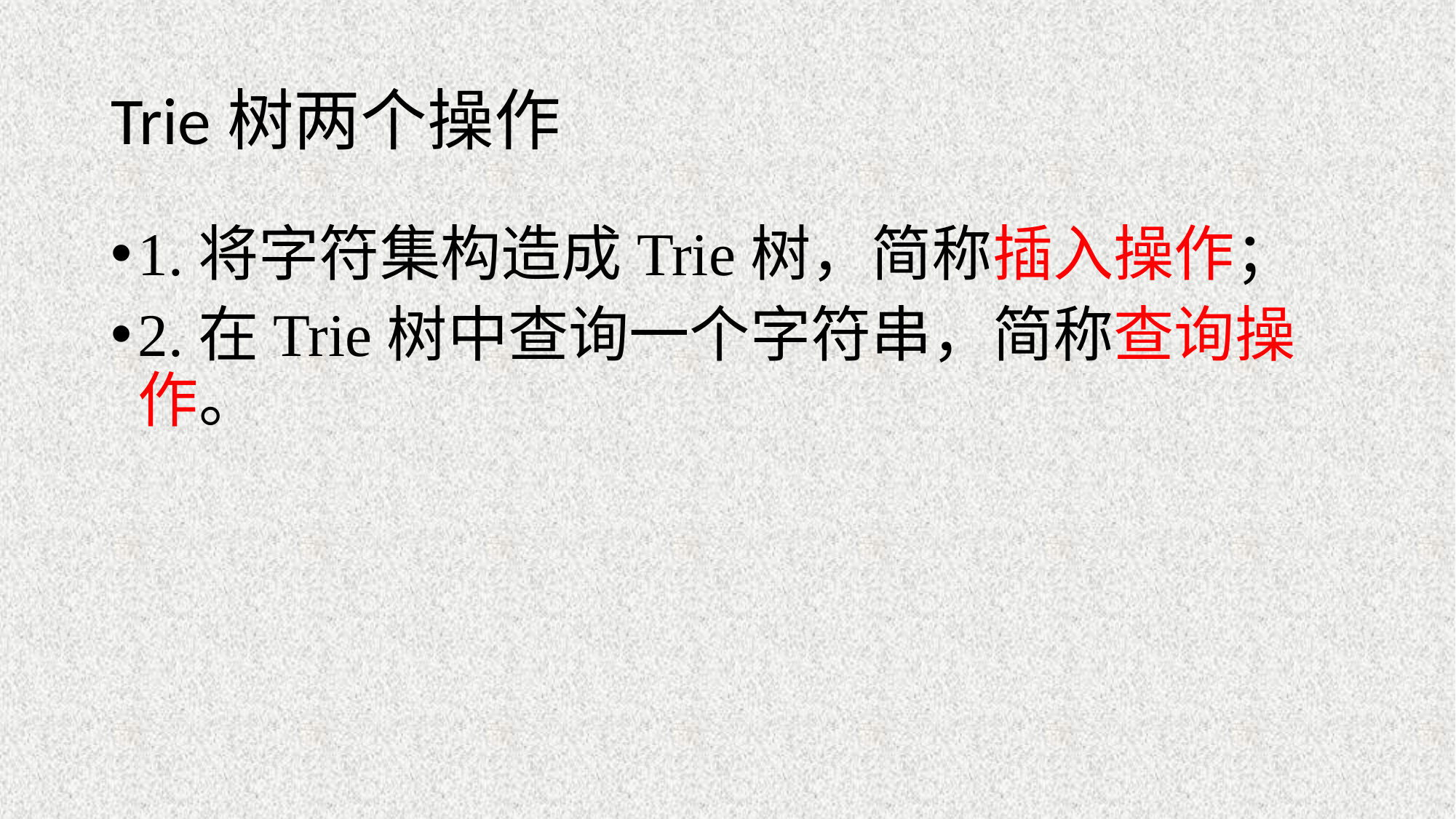

# Trie树两个操作
1.将字符集构造成Trie树，简称插入操作；
2.在Trie树中查询一个字符串，简称查询操作。